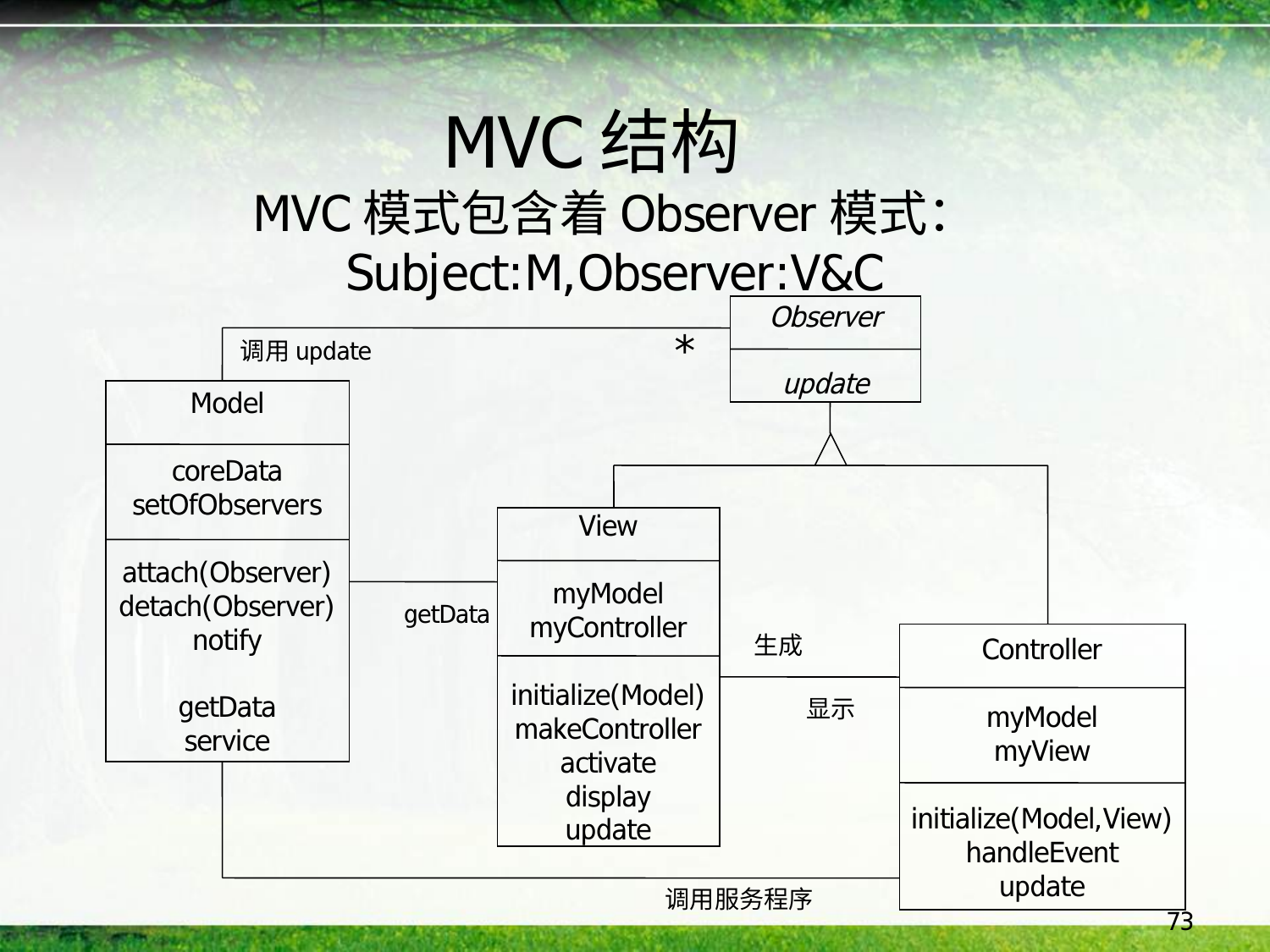

MVC结构
   MVC模式包含着Observer模式：
   Subject:M,Observer:V&C
Observer

update

*

调用update

Model

coreData
setOfObservers

attach(Observer)
detach(Observer)
notify

getData
service

View

myModel
myController

initialize(Model)
makeController
activate
display
update

getData
生成
Controller

myModel
myView

initialize(Model,View)
handleEvent
update

显示

调用服务程序
73